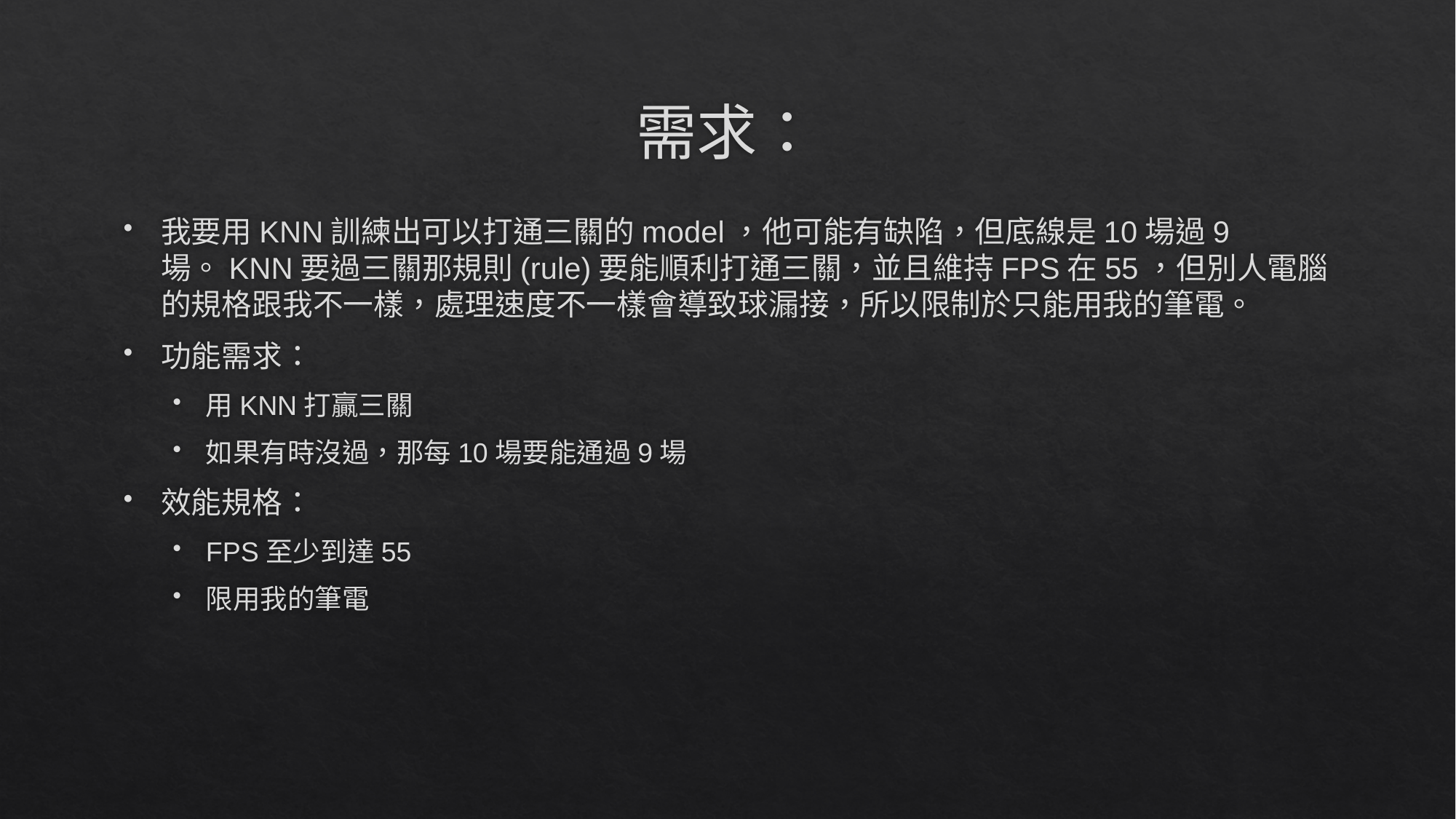

# 需求：
我要用KNN訓練出可以打通三關的model，他可能有缺陷，但底線是10場過9場。KNN要過三關那規則(rule)要能順利打通三關，並且維持FPS在55，但別人電腦的規格跟我不一樣，處理速度不一樣會導致球漏接，所以限制於只能用我的筆電。
功能需求：
用KNN打贏三關
如果有時沒過，那每10場要能通過9場
效能規格：
FPS至少到達55
限用我的筆電